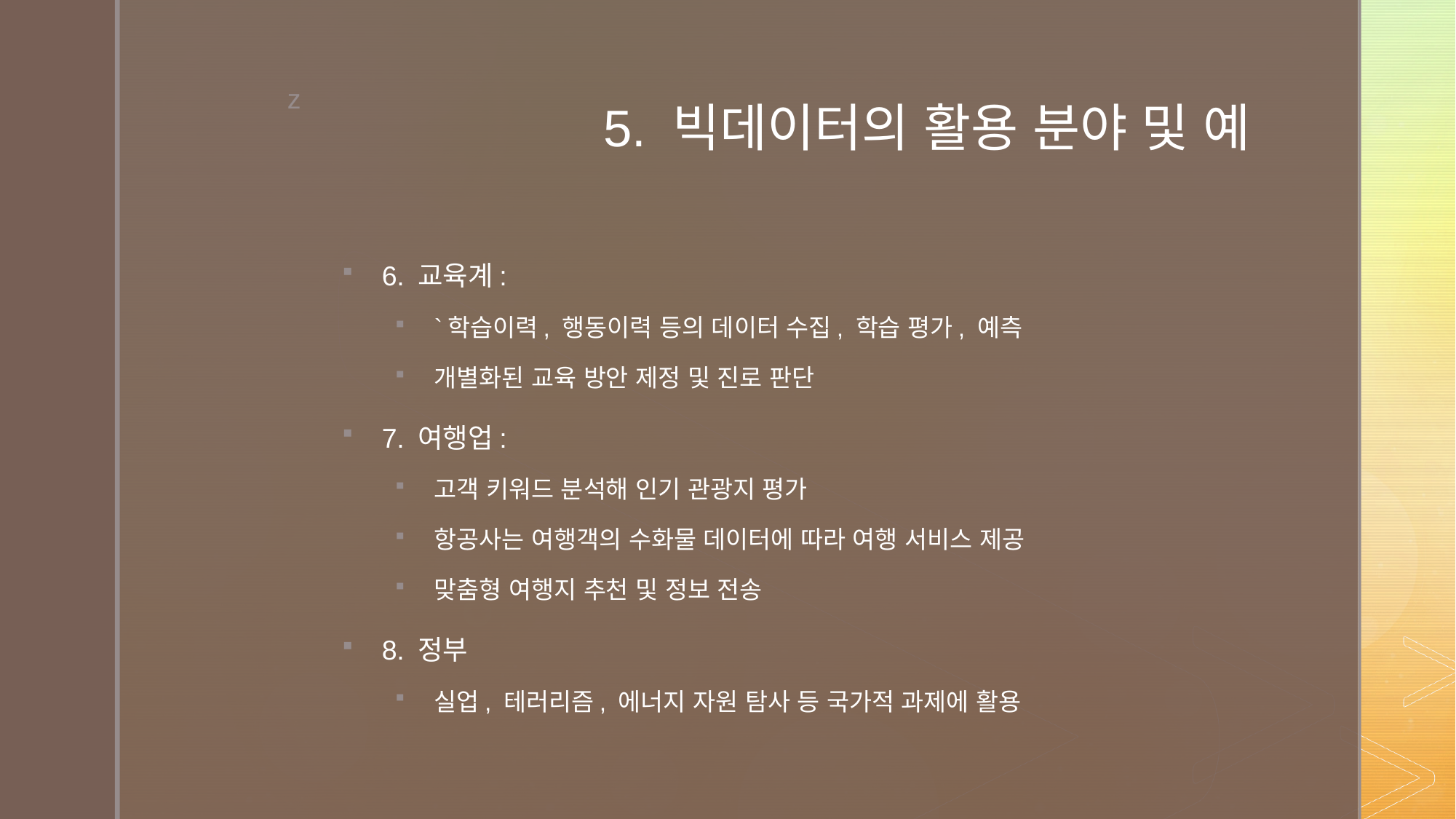

# 5. 빅데이터의 활용 분야 및 예
6. 교육계:
`학습이력, 행동이력 등의 데이터 수집, 학습 평가, 예측
개별화된 교육 방안 제정 및 진로 판단
7. 여행업:
고객 키워드 분석해 인기 관광지 평가
항공사는 여행객의 수화물 데이터에 따라 여행 서비스 제공
맞춤형 여행지 추천 및 정보 전송
8. 정부
실업, 테러리즘, 에너지 자원 탐사 등 국가적 과제에 활용